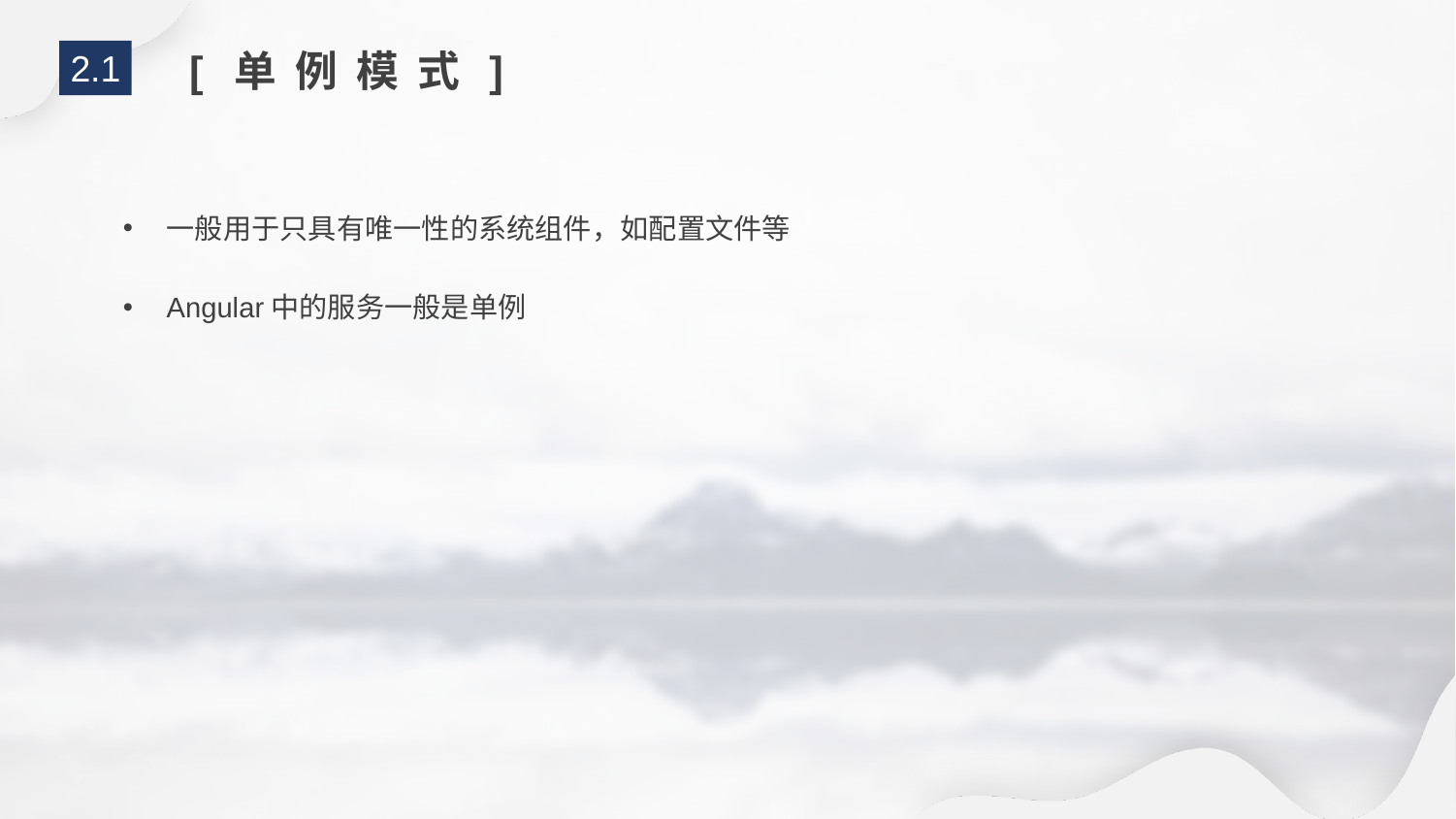

[ 单 例 模 式 ]
2.1
一般用于只具有唯一性的系统组件，如配置文件等

Angular中的服务一般是单例